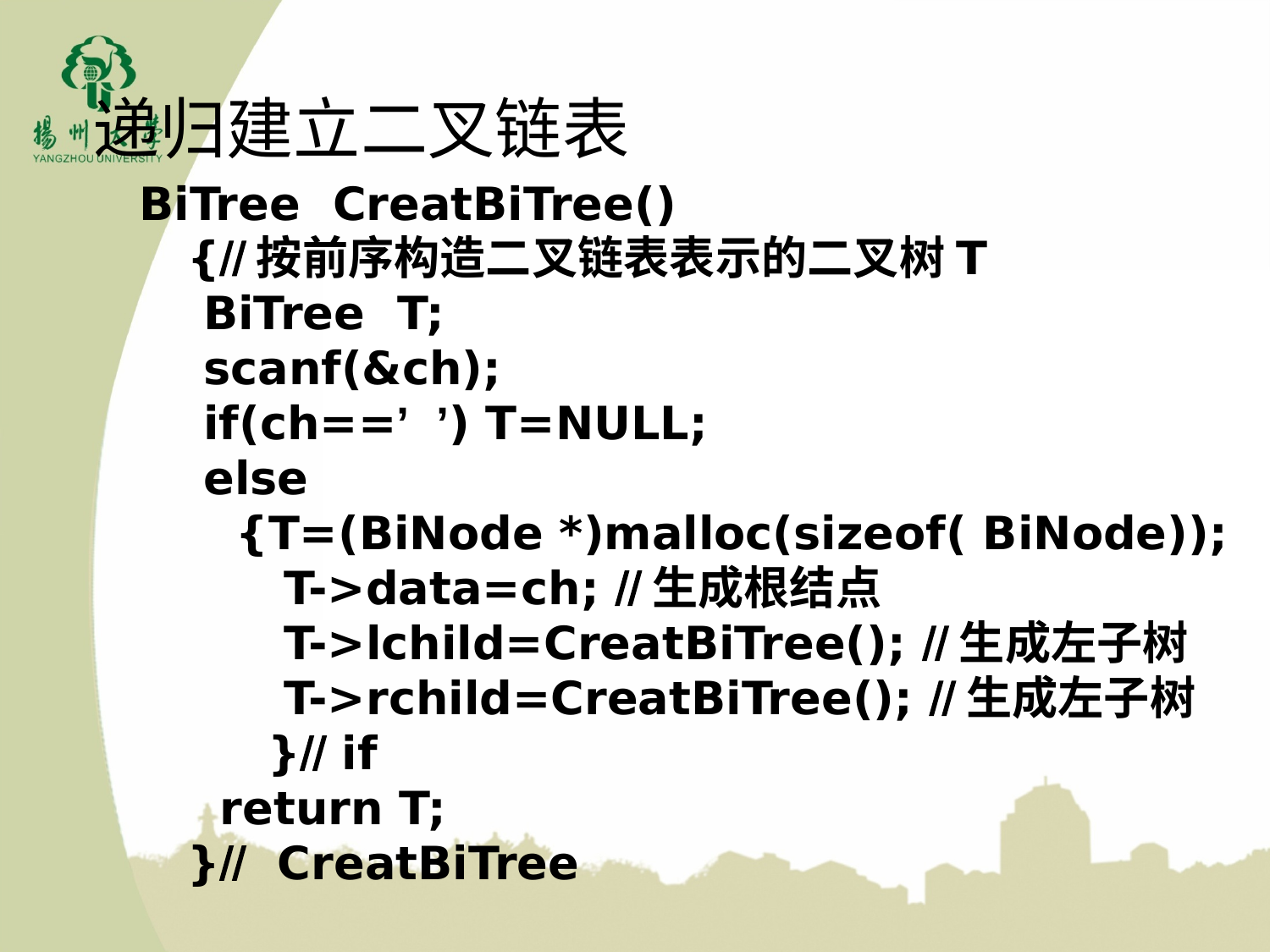

递归建立二叉链表
BiTree  CreatBiTree()
   {//按前序构造二叉链表表示的二叉树T
    BiTree  T;
    scanf(&ch);
    if(ch==’  ’) T=NULL;
    else
      {T=(BiNode *)malloc(sizeof( BiNode));
         T->data=ch; //生成根结点
         T->lchild=CreatBiTree(); //生成左子树
         T->rchild=CreatBiTree(); //生成左子树
        }// if
     return T;
   }//  CreatBiTree